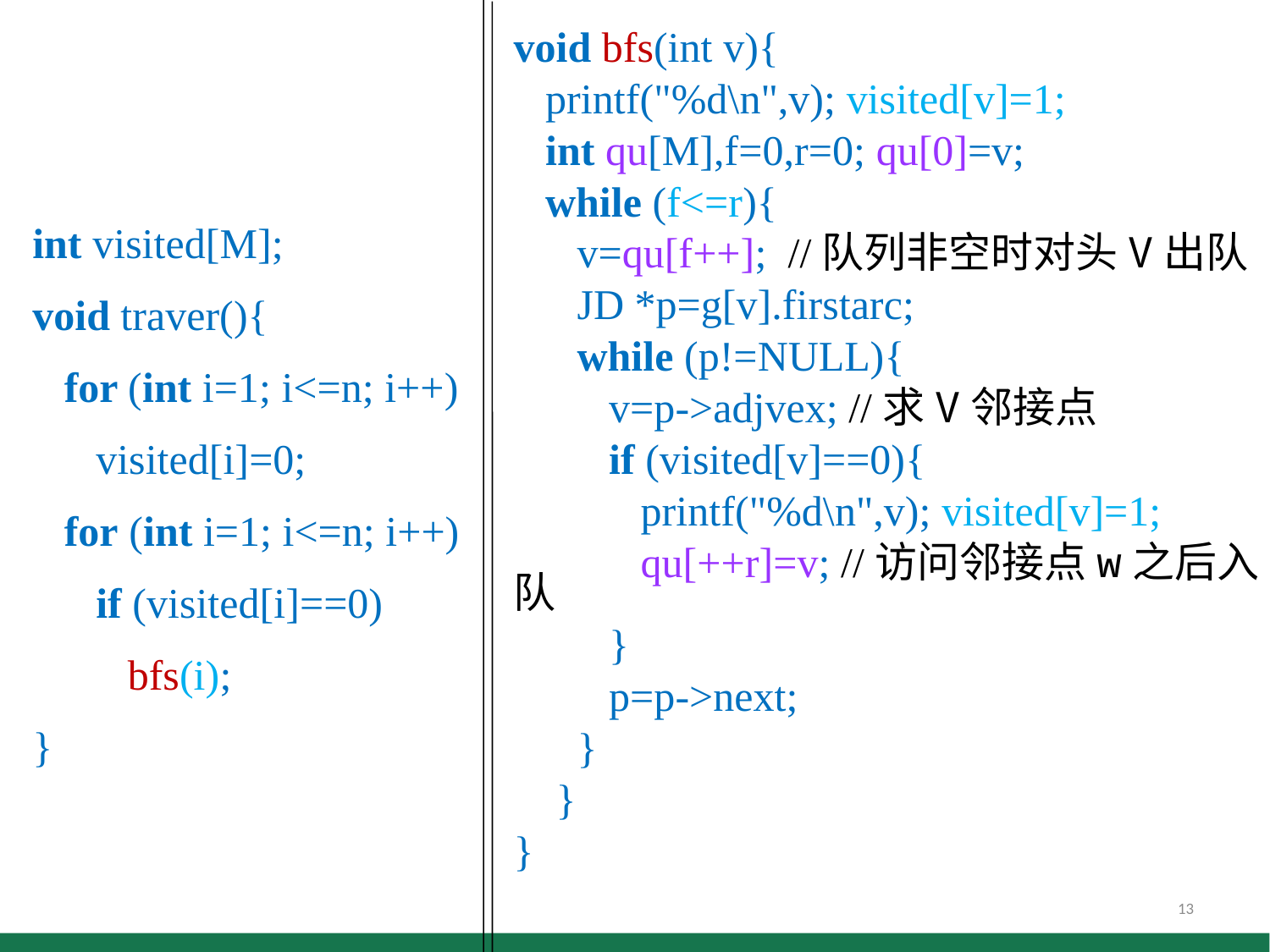

void bfs(int v){
   printf("%d\n",v); visited[v]=1;
   int qu[M],f=0,r=0; qu[0]=v;
   while (f<=r){
      v=qu[f++];  //队列非空时对头V出队
      JD *p=g[v].firstarc;
      while (p!=NULL){
         v=p->adjvex; //求V邻接点
         if (visited[v]==0){
            printf("%d\n",v); visited[v]=1;
            qu[++r]=v; //访问邻接点w之后入队
         }
         p=p->next;
      }
    }
}
int visited[M];
void traver(){
   for (int i=1; i<=n; i++)
      visited[i]=0;
   for (int i=1; i<=n; i++)
      if (visited[i]==0)
         bfs(i);
}
13